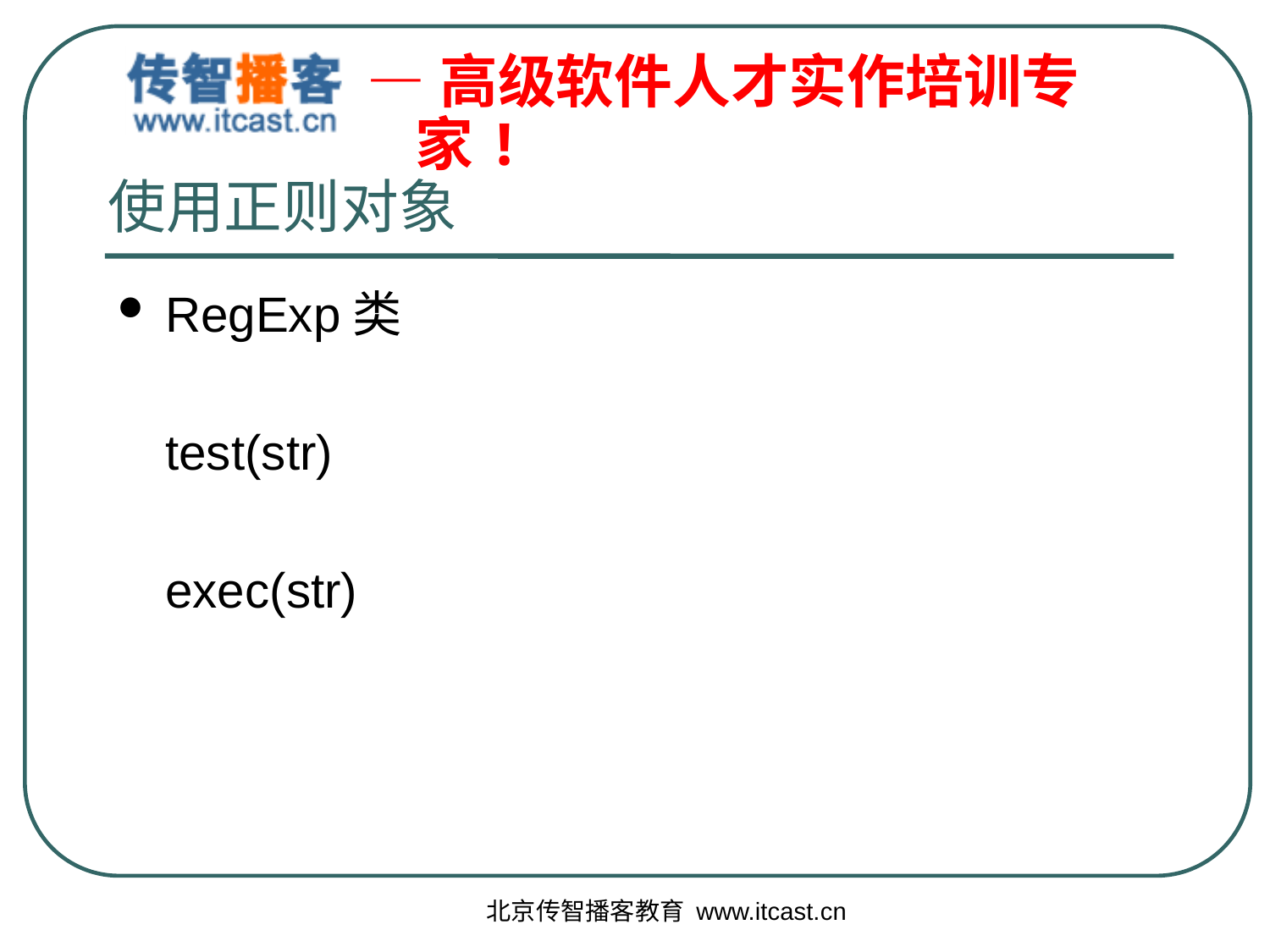

# 使用正则对象
RegExp类

	test(str)

	exec(str)

北京传智播客教育 www.itcast.cn